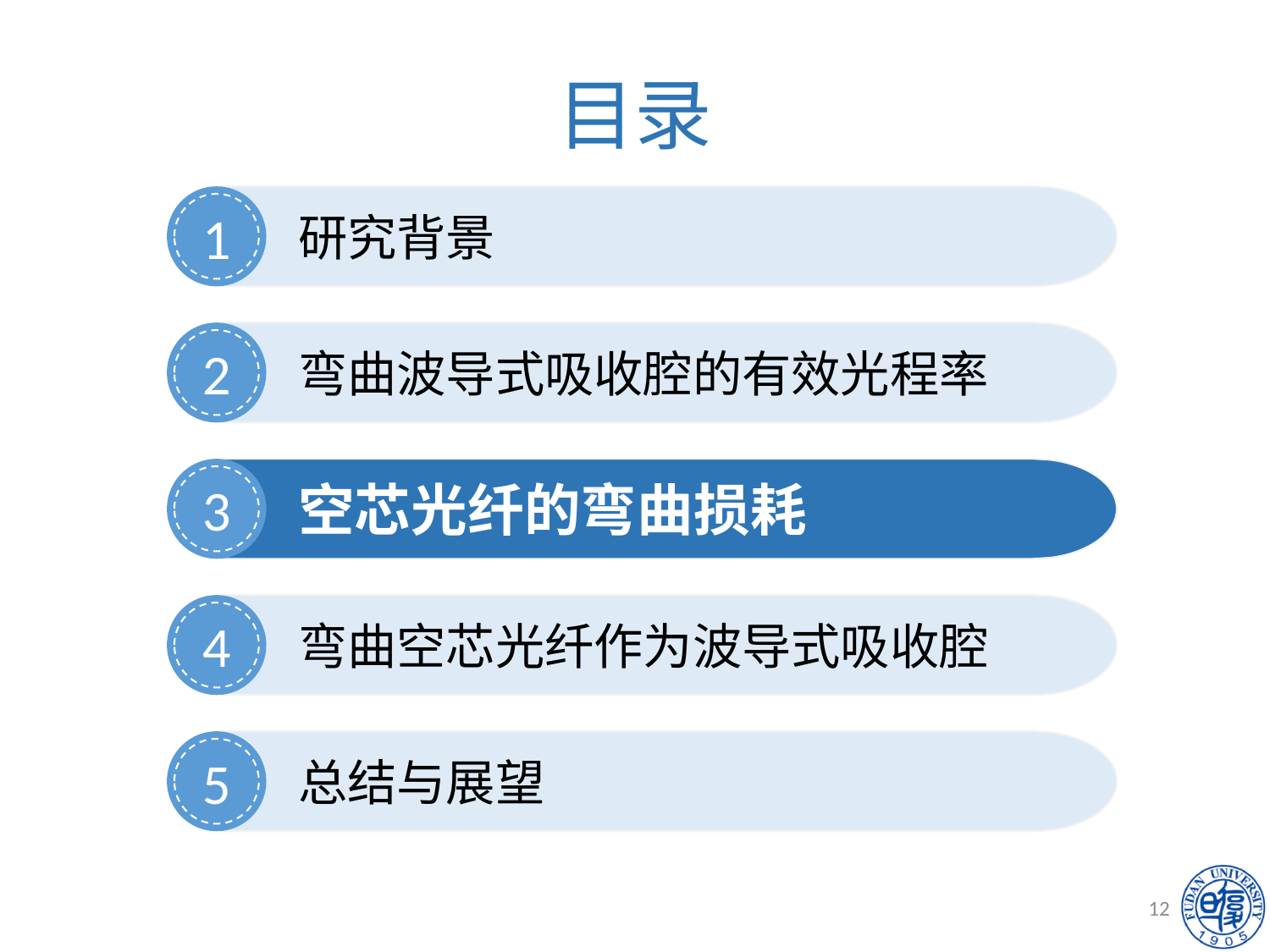

# 目录
1
研究背景

2
弯曲波导式吸收腔的有效光程率

3
空芯光纤的弯曲损耗

4
弯曲空芯光纤作为波导式吸收腔

5
总结与展望

12